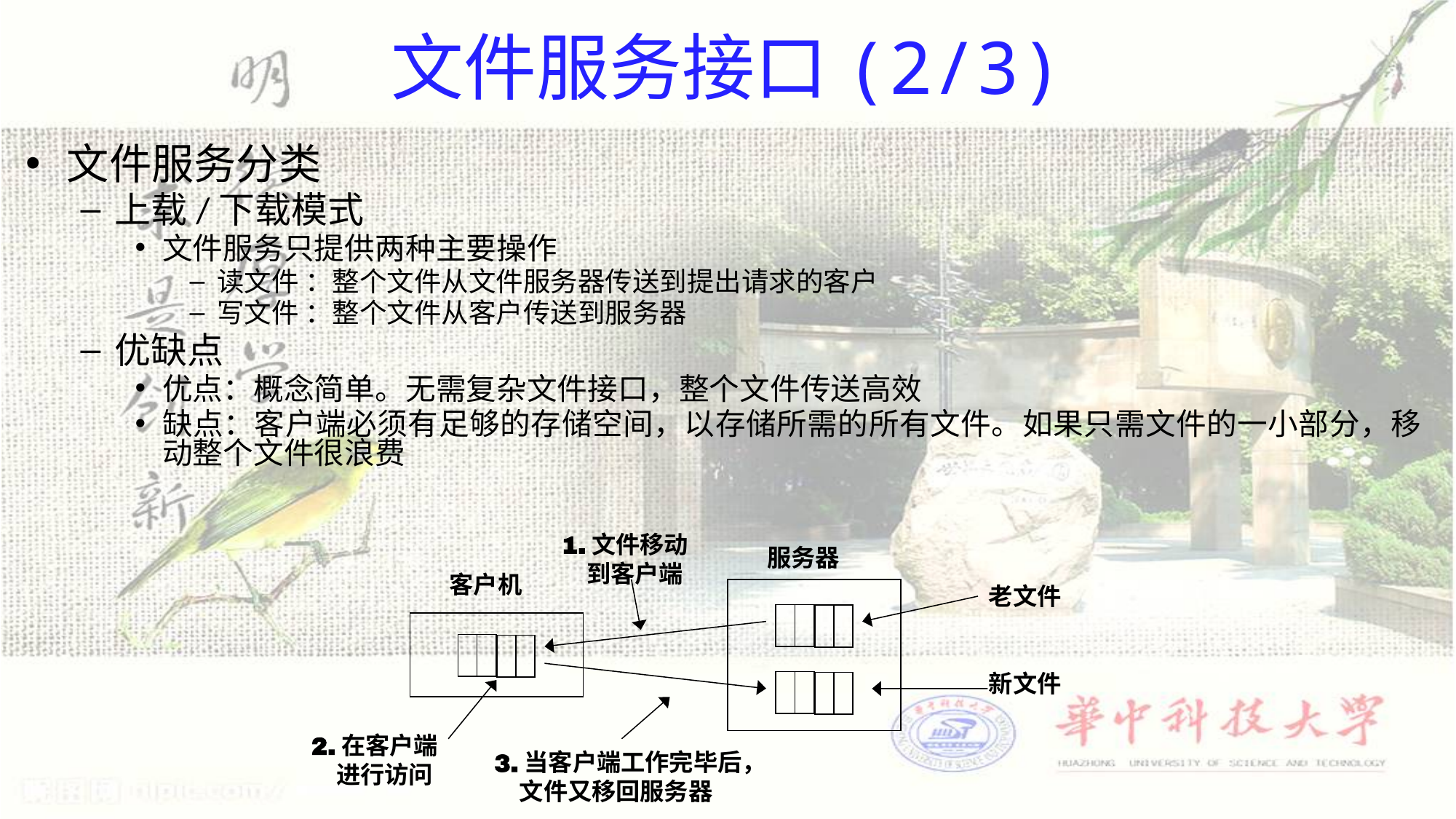

# 文件服务接口(2/3)
文件服务分类
上载/下载模式
文件服务只提供两种主要操作
读文件 ：整个文件从文件服务器传送到提出请求的客户
写文件 ：整个文件从客户传送到服务器
优缺点
优点：概念简单。无需复杂文件接口，整个文件传送高效
缺点：客户端必须有足够的存储空间，以存储所需的所有文件。如果只需文件的一小部分，移动整个文件很浪费
  1.文件移动到客户端
服务器
客户机
老文件

新文件

  2.在客户端进行访问
  3.当客户端工作完毕后，文件又移回服务器